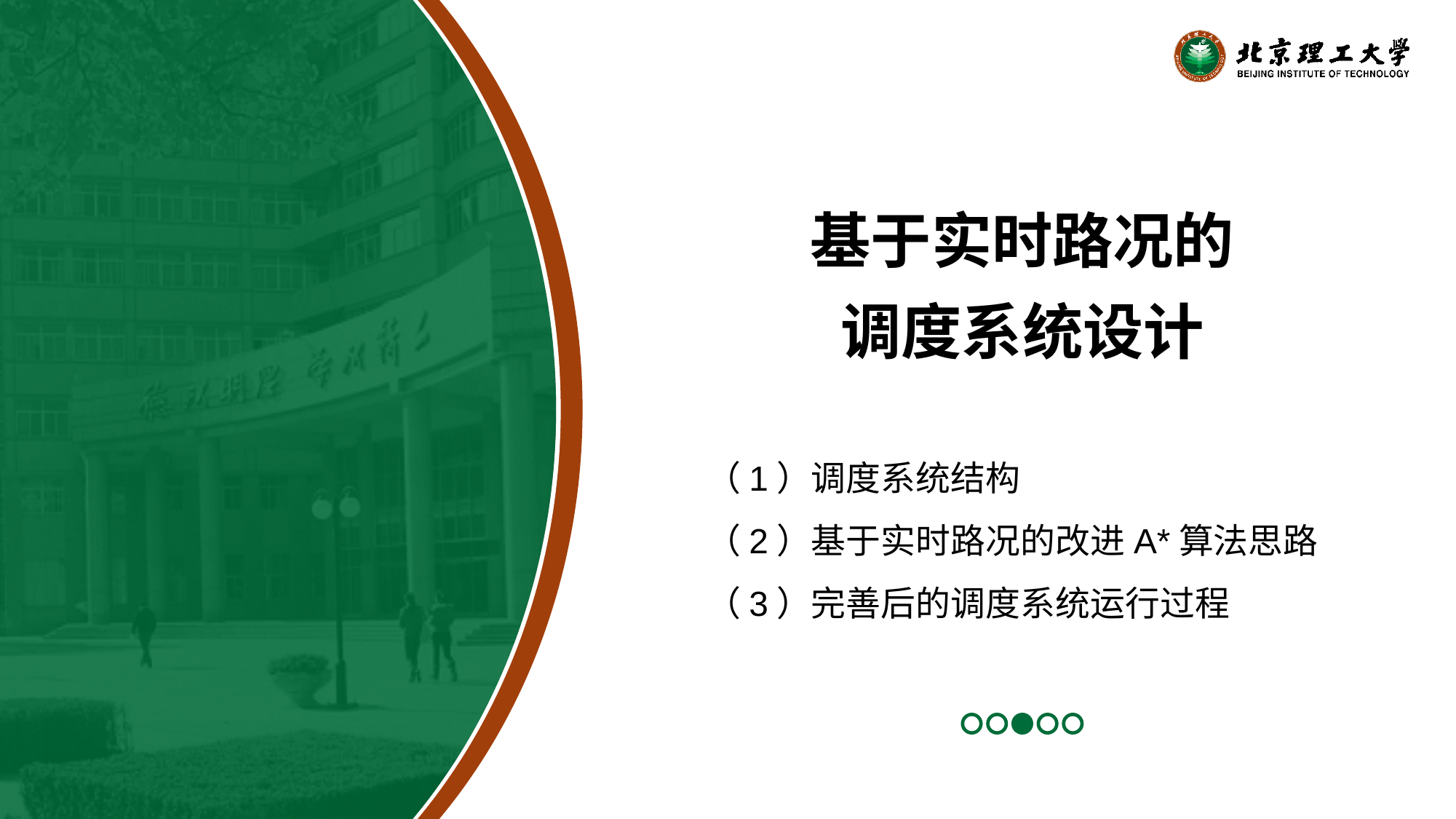

基于实时路况的
调度系统设计
（1）调度系统结构
（2）基于实时路况的改进A*算法思路
（3）完善后的调度系统运行过程